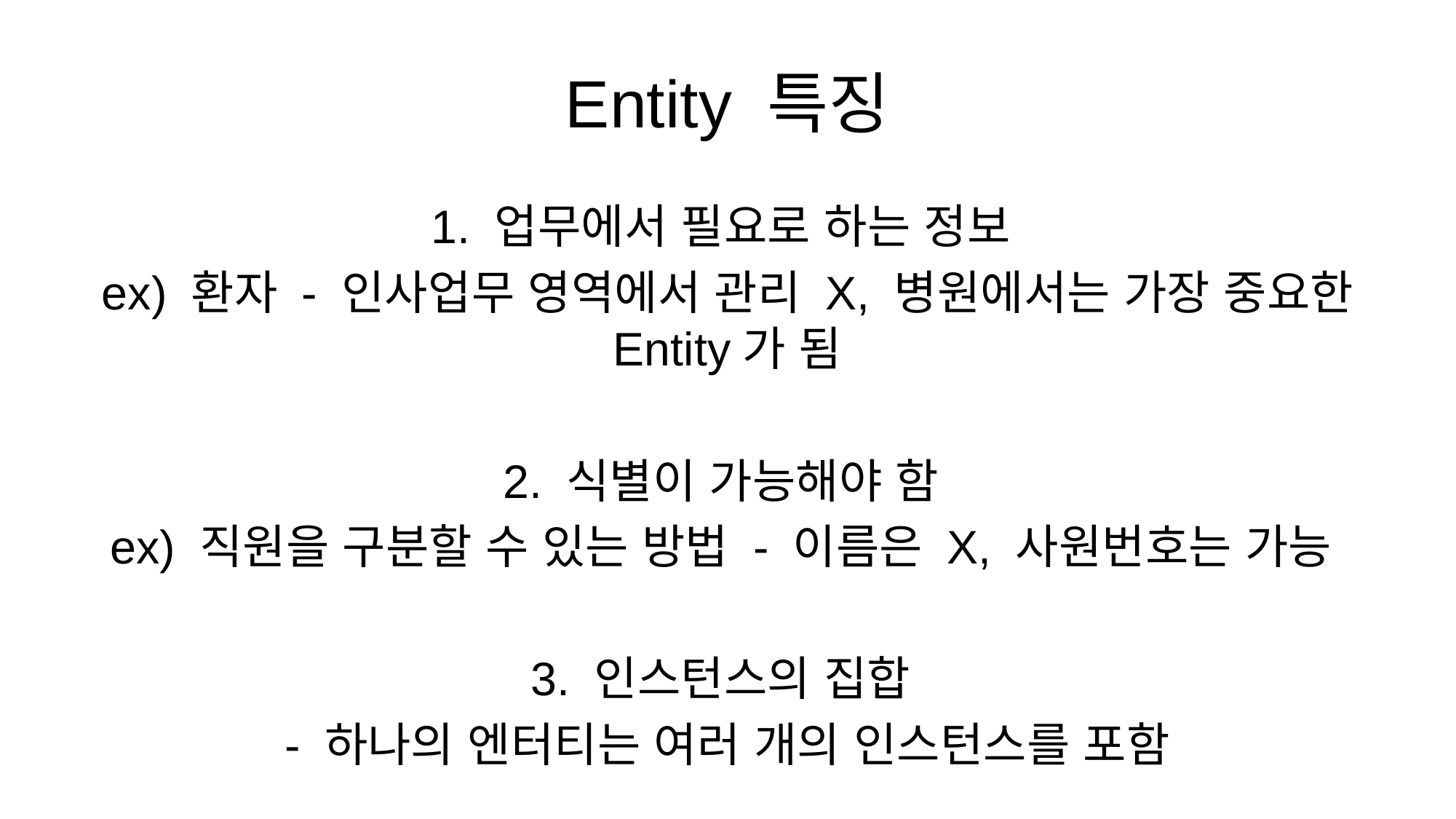

# Entity 특징
1. 업무에서 필요로 하는 정보
ex) 환자 - 인사업무 영역에서 관리 X, 병원에서는 가장 중요한 Entity가 됨

2. 식별이 가능해야 함
ex) 직원을 구분할 수 있는 방법 - 이름은 X, 사원번호는 가능

3. 인스턴스의 집합
- 하나의 엔터티는 여러 개의 인스턴스를 포함